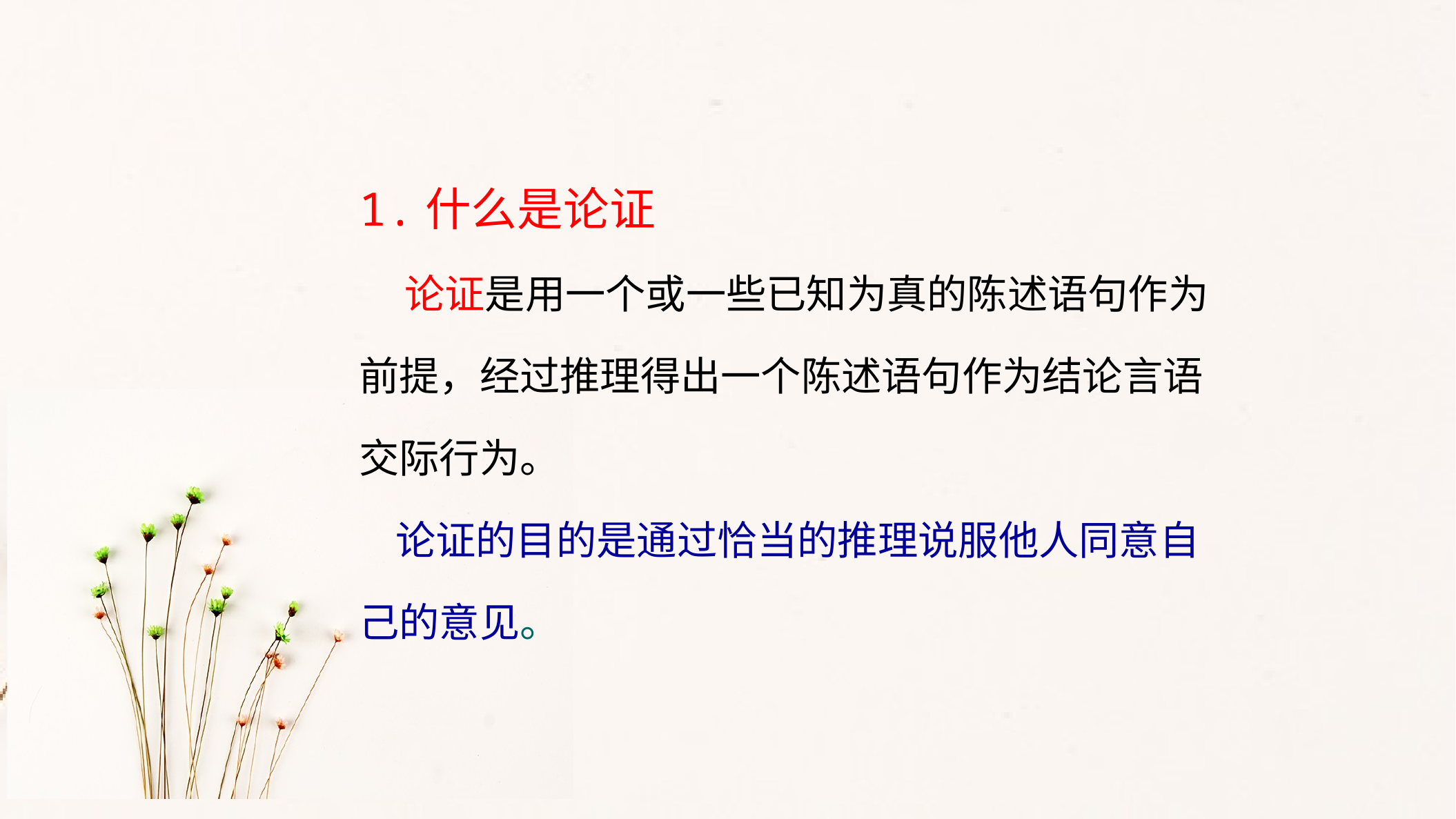

1.什么是论证
    论证是用一个或一些已知为真的陈述语句作为前提，经过推理得出一个陈述语句作为结论言语交际行为。
   论证的目的是通过恰当的推理说服他人同意自己的意见。